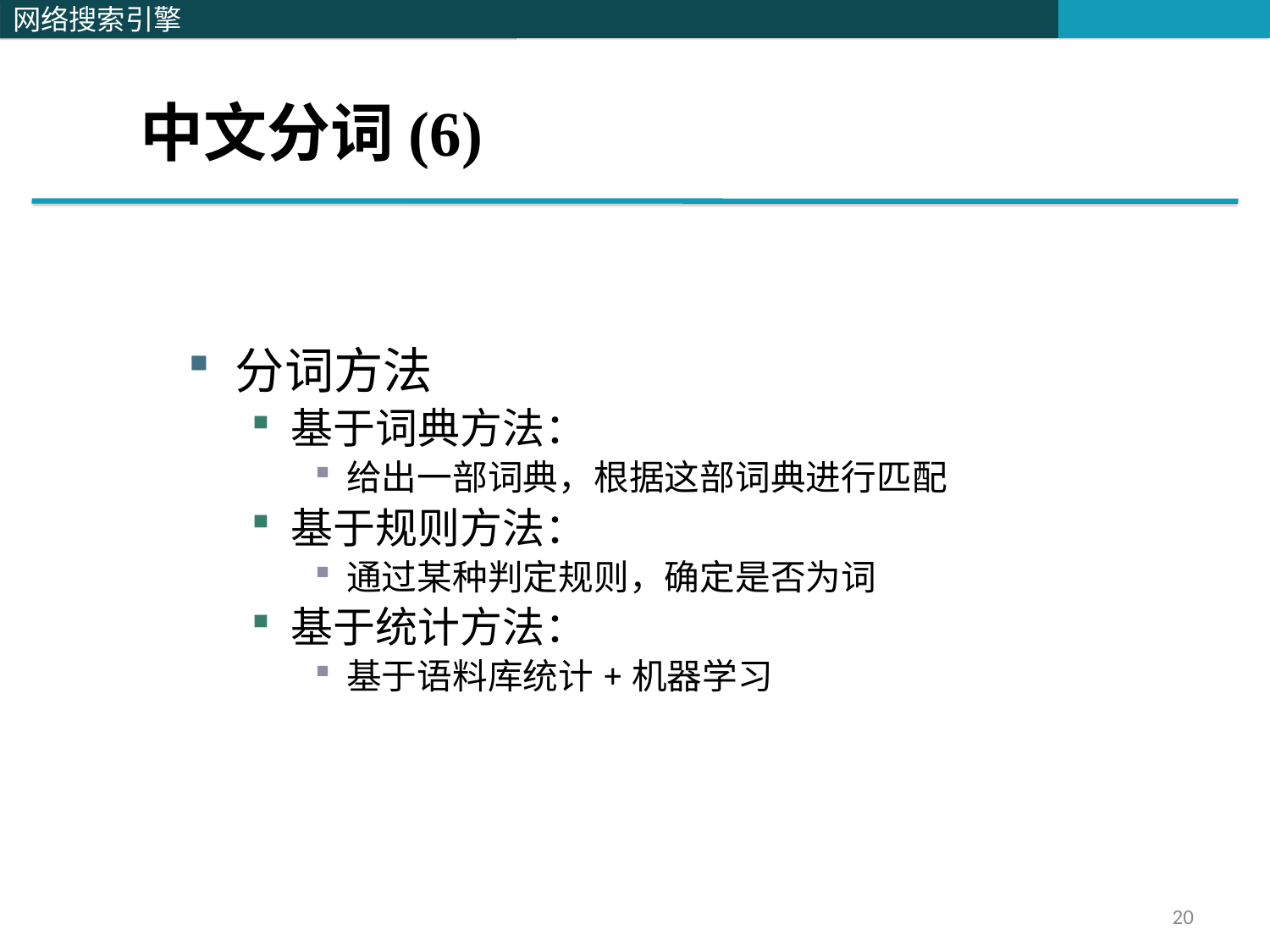

# 中文分词(6)
分词方法
基于词典方法：
给出一部词典，根据这部词典进行匹配
基于规则方法：
通过某种判定规则，确定是否为词
基于统计方法：
基于语料库统计+机器学习
20